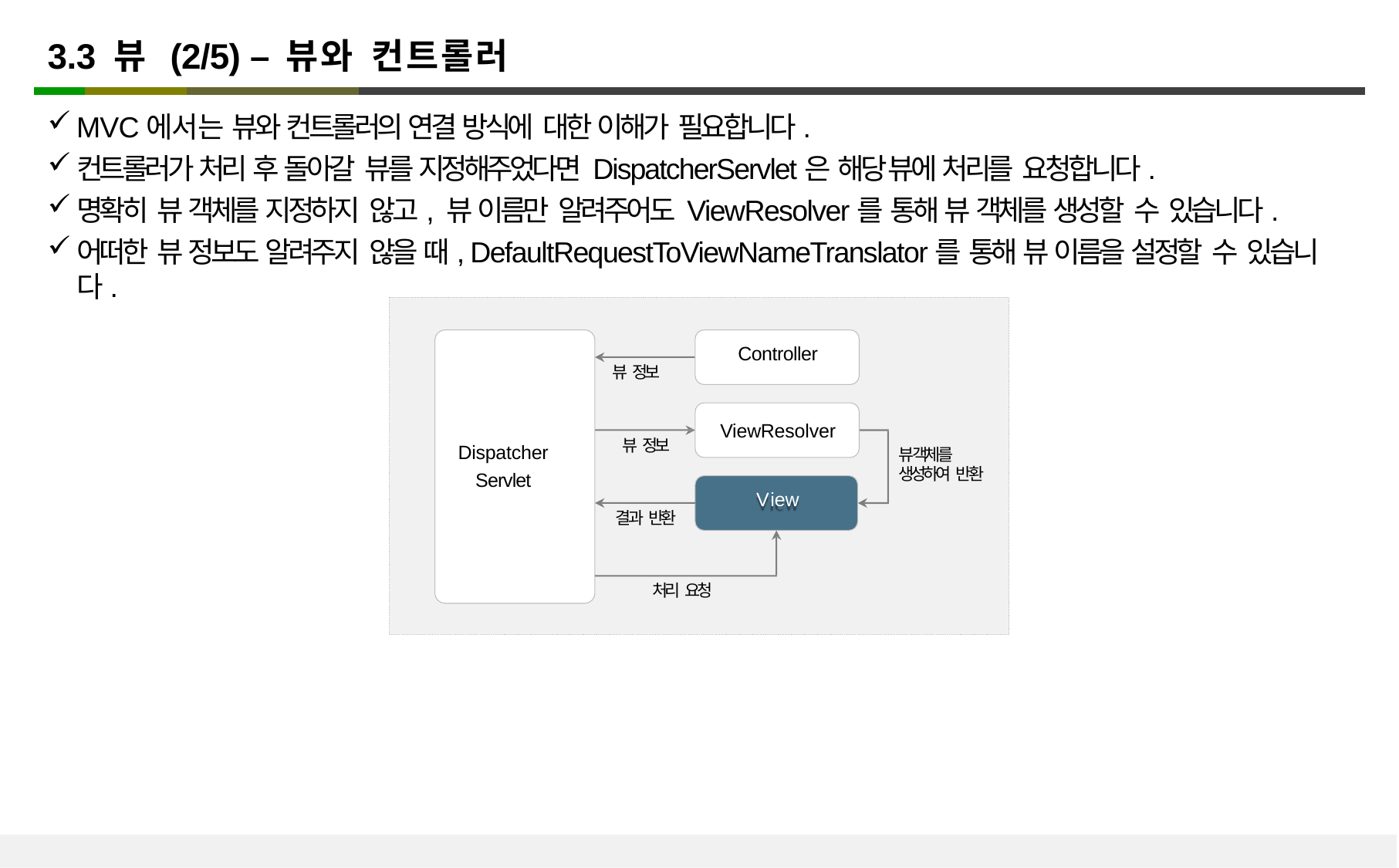

# 3.3 뷰 (2/5) – 뷰와 컨트롤러
MVC에서는 뷰와 컨트롤러의 연결 방식에  대한 이해가 필요합니다.
컨트롤러가 처리 후 돌아갈  뷰를 지정해주었다면 DispatcherServlet은 해당 뷰에 처리를 요청합니다.
명확히 뷰 객체를  지정하지  않고, 뷰 이름만  알려주어도 ViewResolver를 통해 뷰 객체를  생성할  수 있습니다.
어떠한 뷰 정보도  알려주지  않을 때, DefaultRequestToViewNameTranslator를 통해 뷰 이름을  설정할  수 있습니다.

Controller
뷰 정보

ViewResolver

뷰 정보
Dispatcher  Servlet
뷰 객체를  생성하여 반환

View
결과 반환

처리 요청